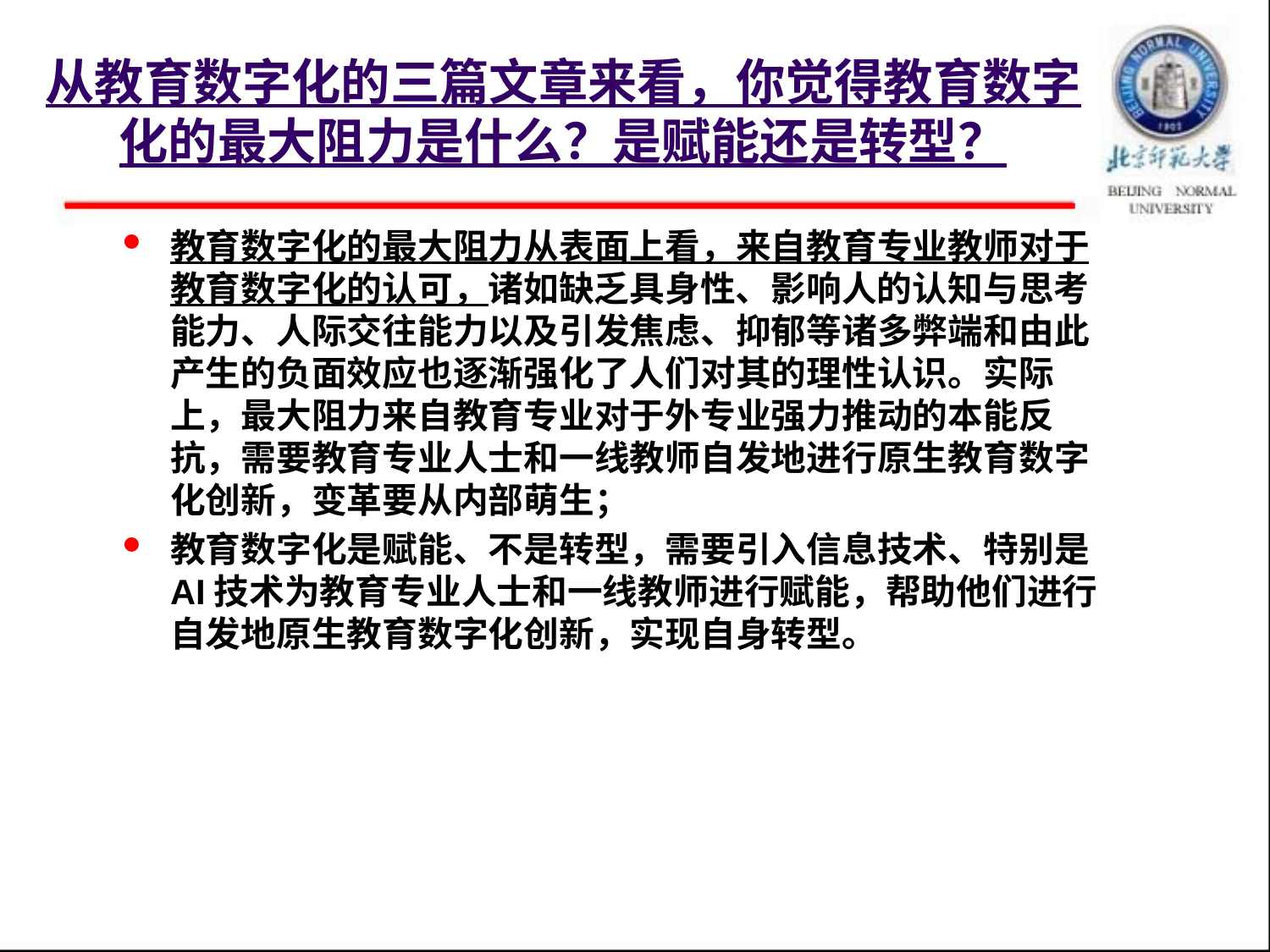

# 从教育数字化的三篇文章来看，你觉得教育数字化的最大阻力是什么？是赋能还是转型？
教育数字化的最大阻力从表面上看，来自教育专业教师对于教育数字化的认可，诸如缺乏具身性、影响人的认知与思考能力、人际交往能力以及引发焦虑、抑郁等诸多弊端和由此产生的负面效应也逐渐强化了人们对其的理性认识。实际上，最大阻力来自教育专业对于外专业强力推动的本能反抗，需要教育专业人士和一线教师自发地进行原生教育数字化创新，变革要从内部萌生；
教育数字化是赋能、不是转型，需要引入信息技术、特别是AI技术为教育专业人士和一线教师进行赋能，帮助他们进行自发地原生教育数字化创新，实现自身转型。